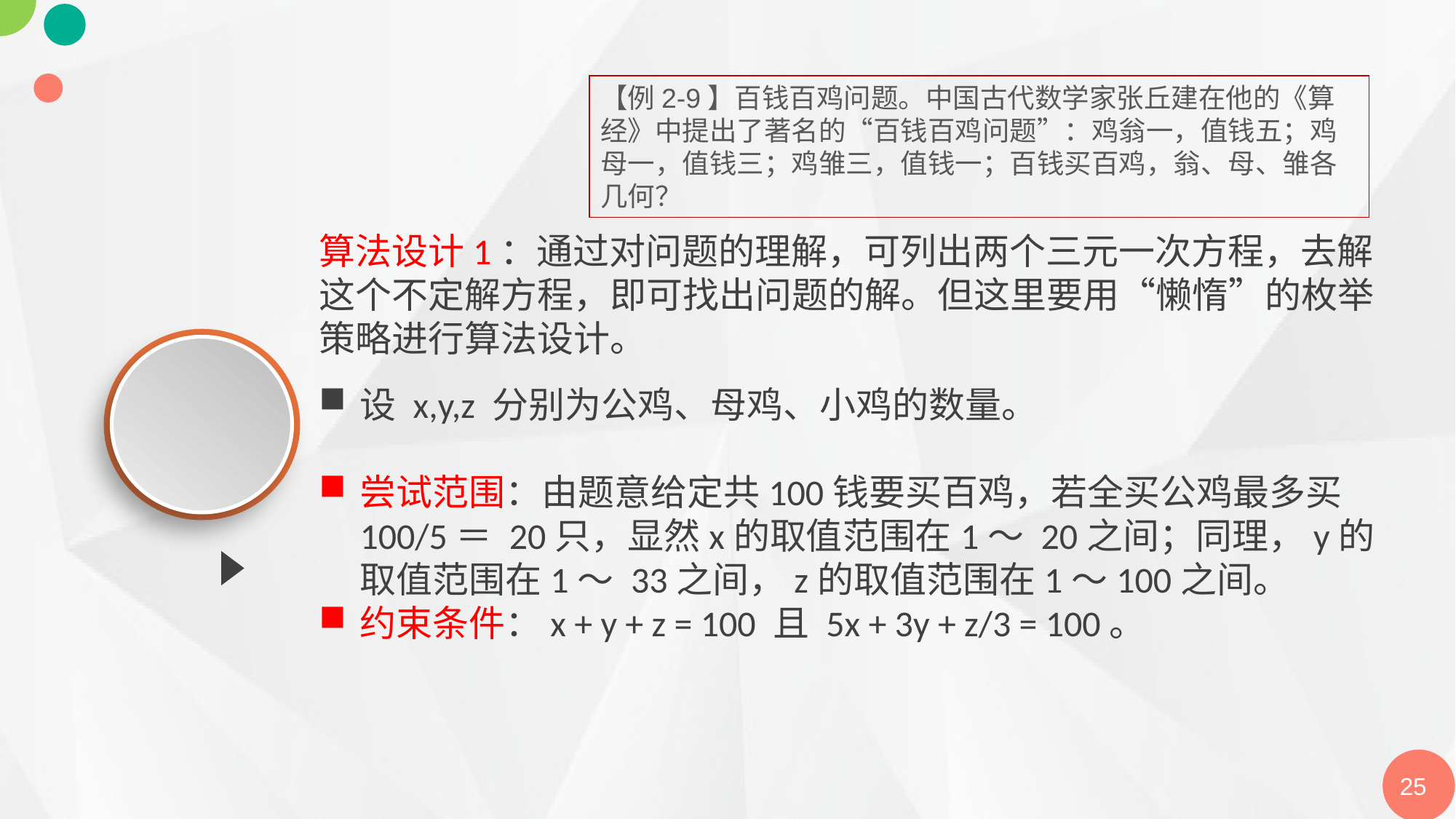

【例2-9】百钱百鸡问题。中国古代数学家张丘建在他的《算经》中提出了著名的“百钱百鸡问题”：鸡翁一，值钱五；鸡母一，值钱三；鸡雏三，值钱一；百钱买百鸡，翁、母、雏各几何？
算法设计1：通过对问题的理解，可列出两个三元一次方程，去解这个不定解方程，即可找出问题的解。但这里要用“懒惰”的枚举策略进行算法设计。

设 x,y,z 分别为公鸡、母鸡、小鸡的数量。

尝试范围：由题意给定共100钱要买百鸡，若全买公鸡最多买100/5＝ 20只，显然x的取值范围在1～ 20之间；同理，y的取值范围在1～ 33之间，z的取值范围在1～100之间。
约束条件：x + y + z = 100 且 5x + 3y + z/3 = 100。